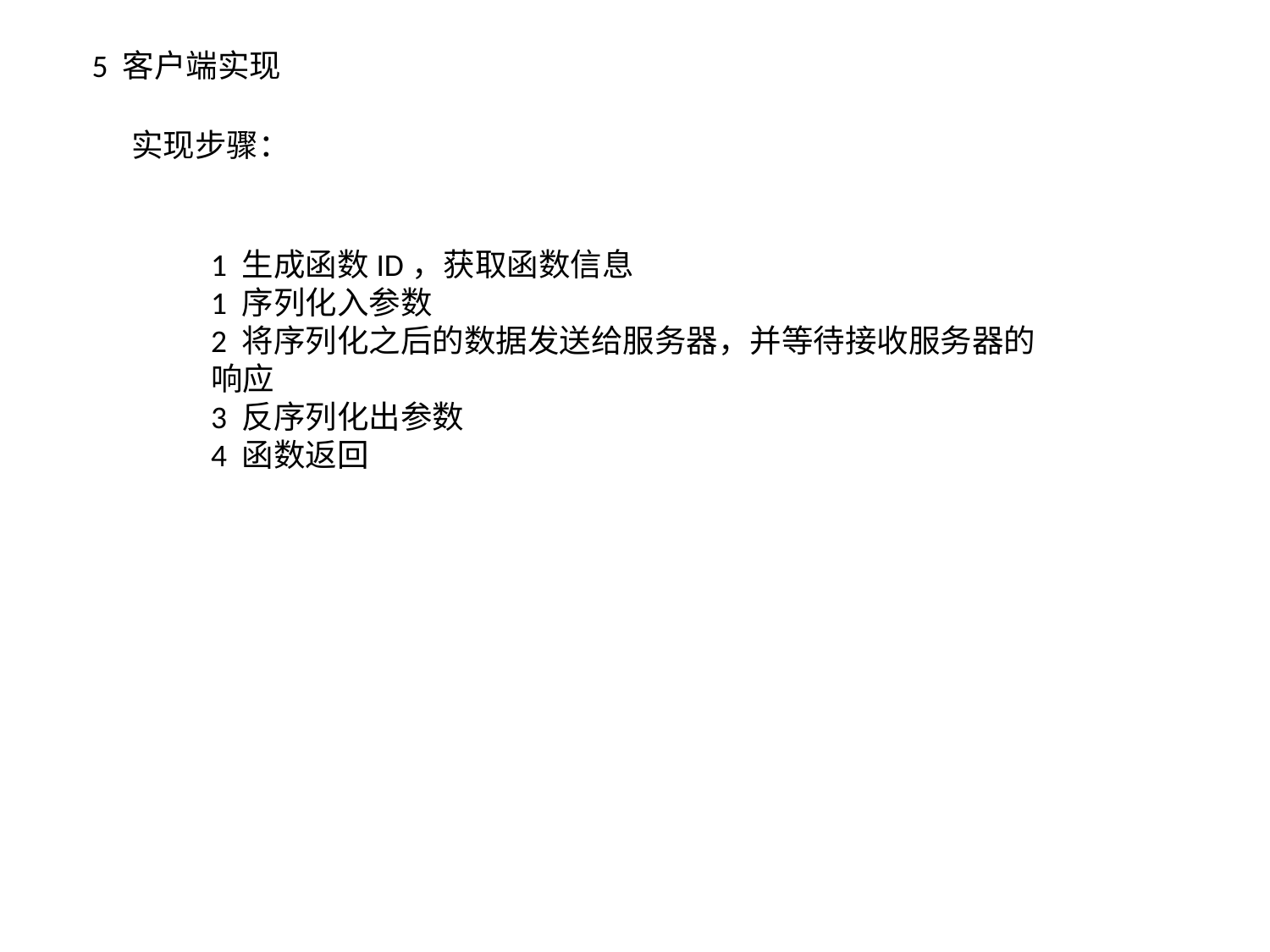

5 客户端实现
实现步骤：
1 生成函数ID，获取函数信息
1 序列化入参数
2 将序列化之后的数据发送给服务器，并等待接收服务器的响应
3 反序列化出参数
4 函数返回